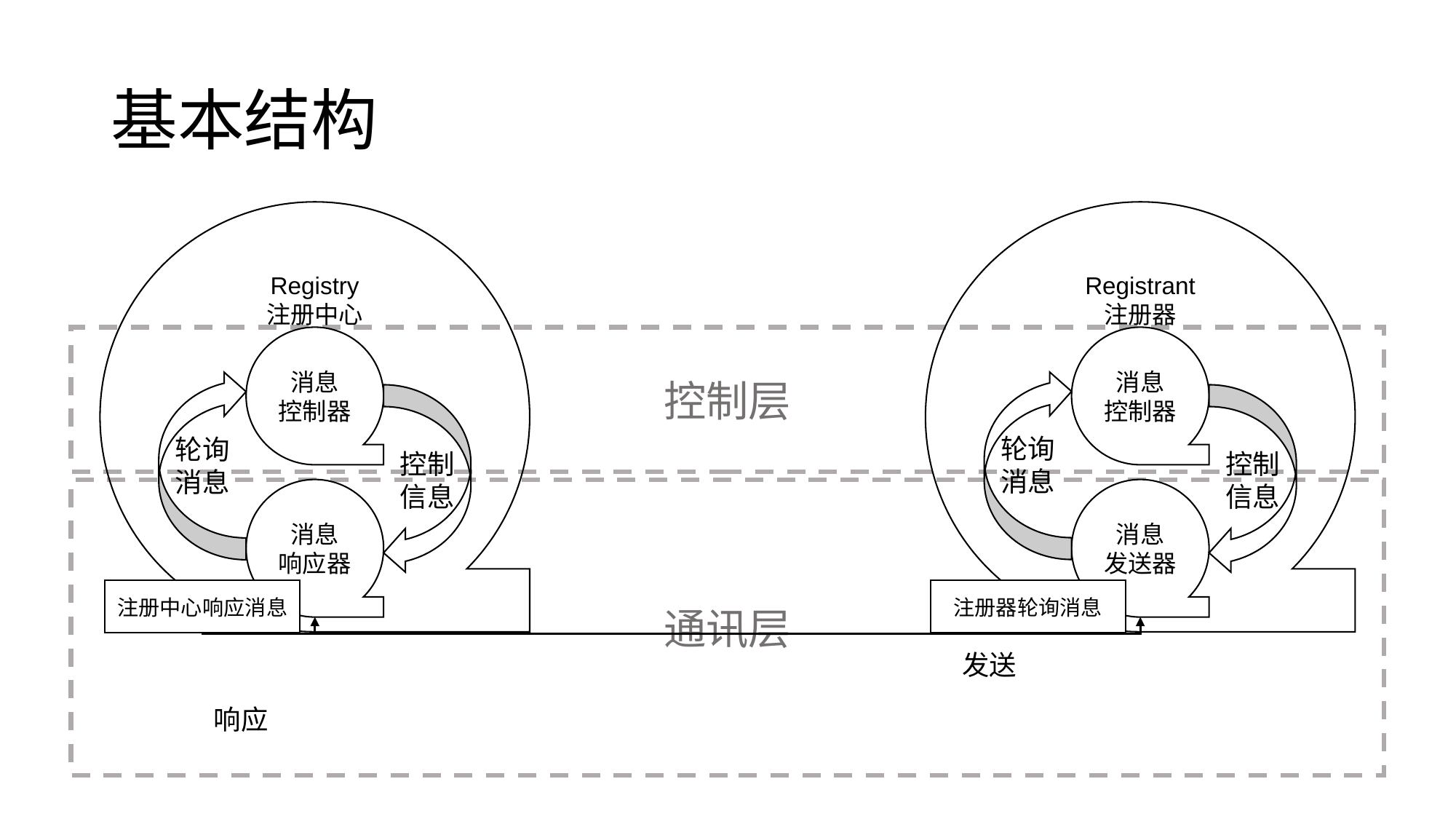

# 基本结构
Registry
注册中心
消息
控制器
控制信息
轮询消息
消息
响应器
Registrant
注册器
消息
控制器
控制信息
轮询消息
消息
发送器
控制层
通讯层
注册中心响应消息
注册器轮询消息
发送
响应